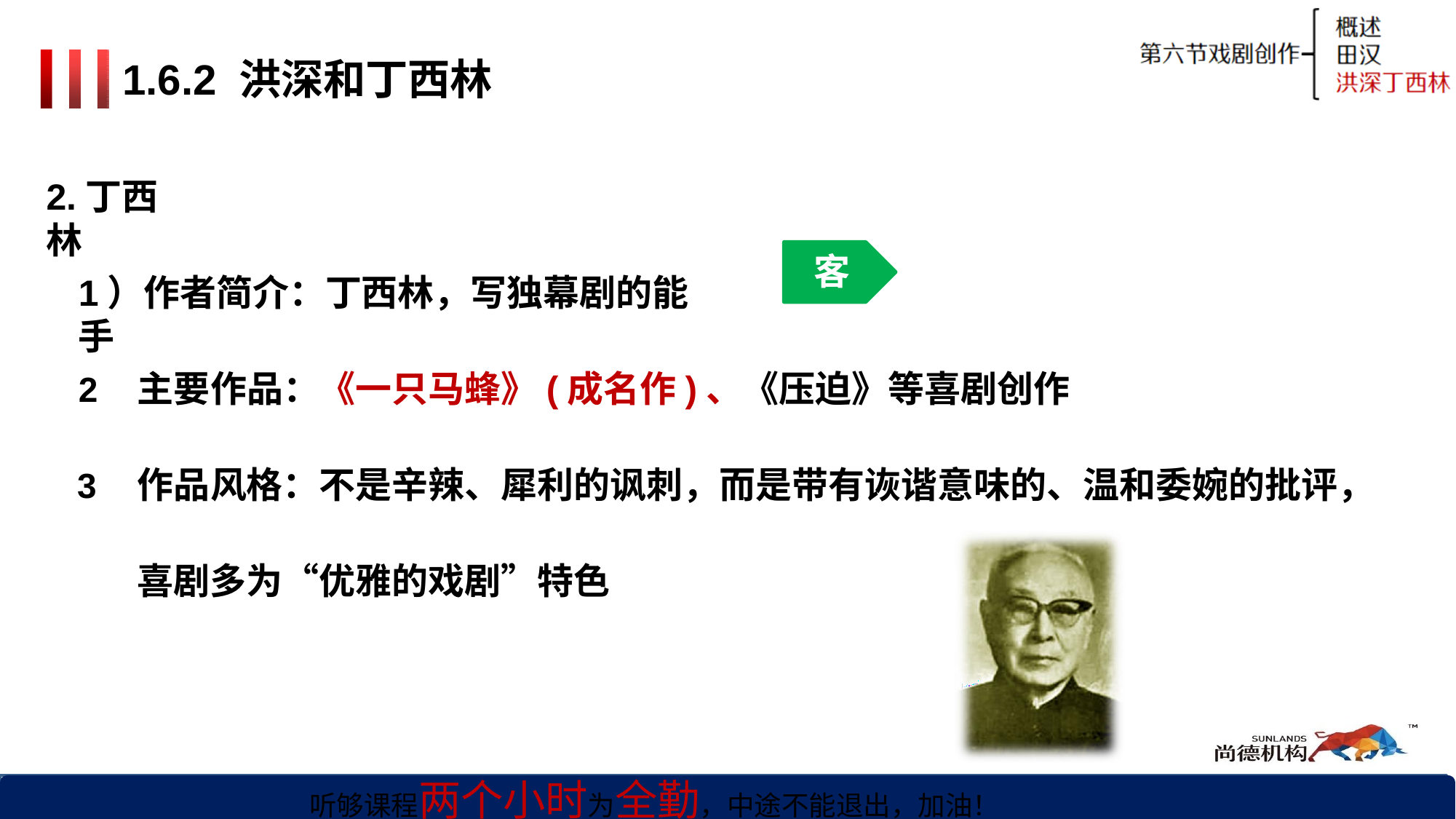

# 1.6.2 洪深和丁西林
2.丁西林

客
1）作者简介：丁西林，写独幕剧的能手
主要作品：《一只马蜂》(成名作)、《压迫》等喜剧创作
作品风格：不是辛辣、犀利的讽刺，而是带有诙谐意味的、温和委婉的批评， 喜剧多为“优雅的戏剧”特色

听够课程两个小时为全勤，中途不能退出，加油！